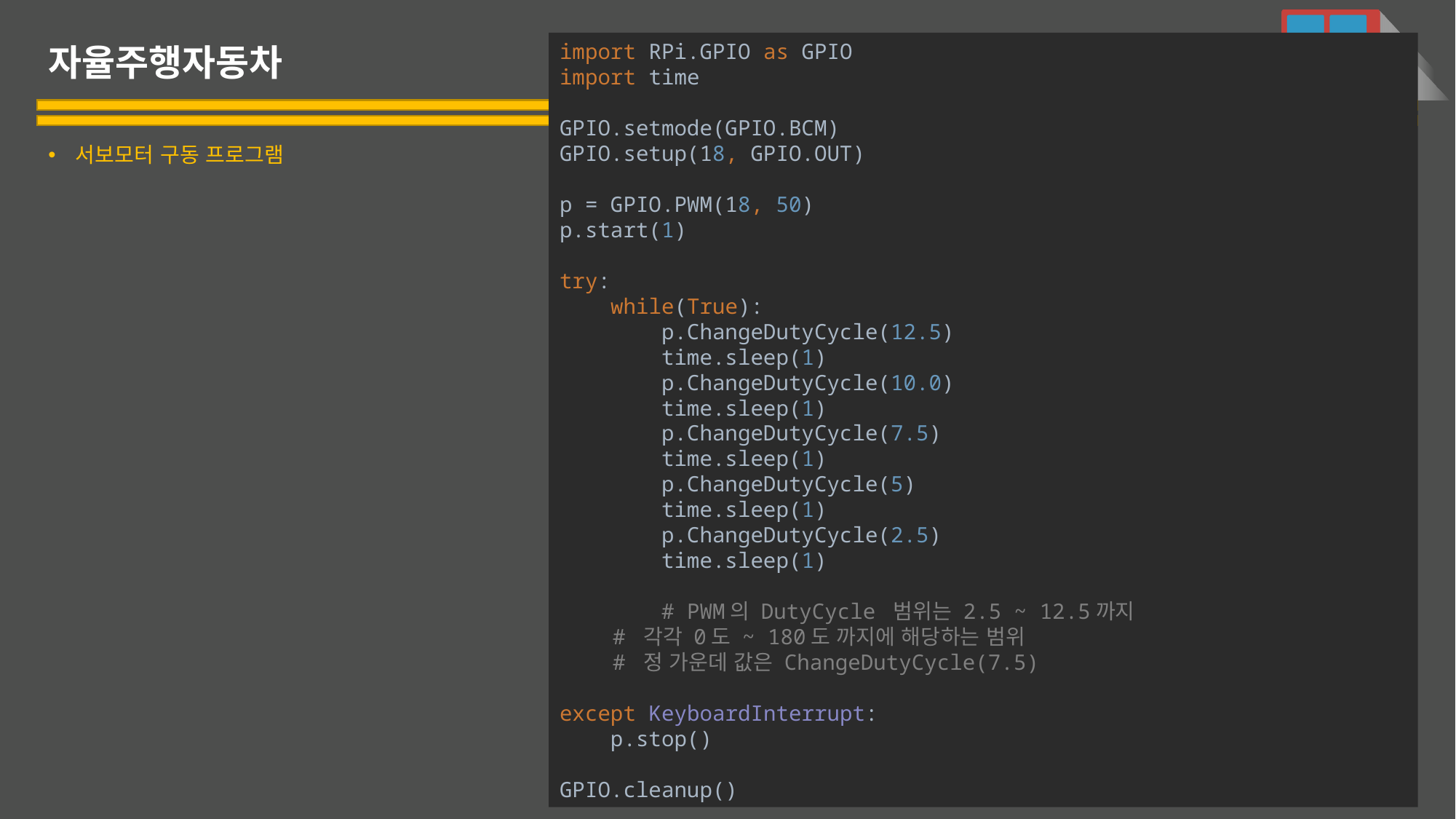

# 자율주행자동차
import RPi.GPIO as GPIO
import time
GPIO.setmode(GPIO.BCM)
GPIO.setup(18, GPIO.OUT)
p = GPIO.PWM(18, 50)
p.start(1)
try:
    while(True):
        p.ChangeDutyCycle(12.5)
        time.sleep(1)
        p.ChangeDutyCycle(10.0)
        time.sleep(1)
        p.ChangeDutyCycle(7.5)
        time.sleep(1)
        p.ChangeDutyCycle(5)
        time.sleep(1)
        p.ChangeDutyCycle(2.5)
        time.sleep(1)
        # PWM의 DutyCycle 범위는 2.5 ~ 12.5까지
        # 각각 0도 ~ 180도 까지에 해당하는 범위
        # 정 가운데 값은 ChangeDutyCycle(7.5)
except KeyboardInterrupt:
    p.stop()
GPIO.cleanup()
서보모터 구동 프로그램